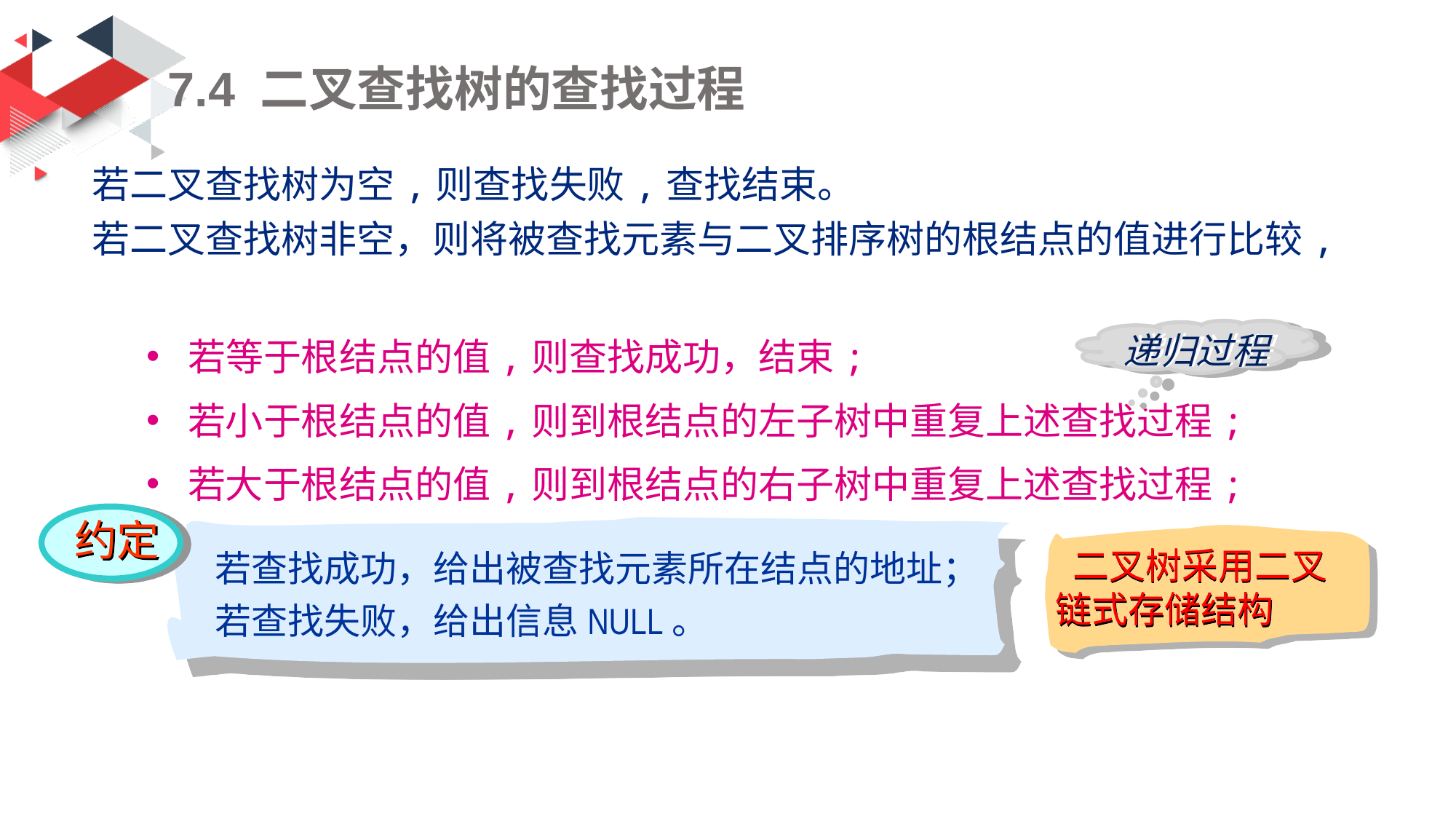

# 7.4 二叉查找树的查找过程
若二叉查找树为空,则查找失败,查找结束。
若二叉查找树非空，则将被查找元素与二叉排序树的根结点的值进行比较,
若等于根结点的值,则查找成功，结束;
若小于根结点的值,则到根结点的左子树中重复上述查找过程;
若大于根结点的值,则到根结点的右子树中重复上述查找过程;

递归过程

约定

若查找成功，给出被查找元素所在结点的地址；
若查找失败，给出信息NULL。

 二叉树采用二叉链式存储结构